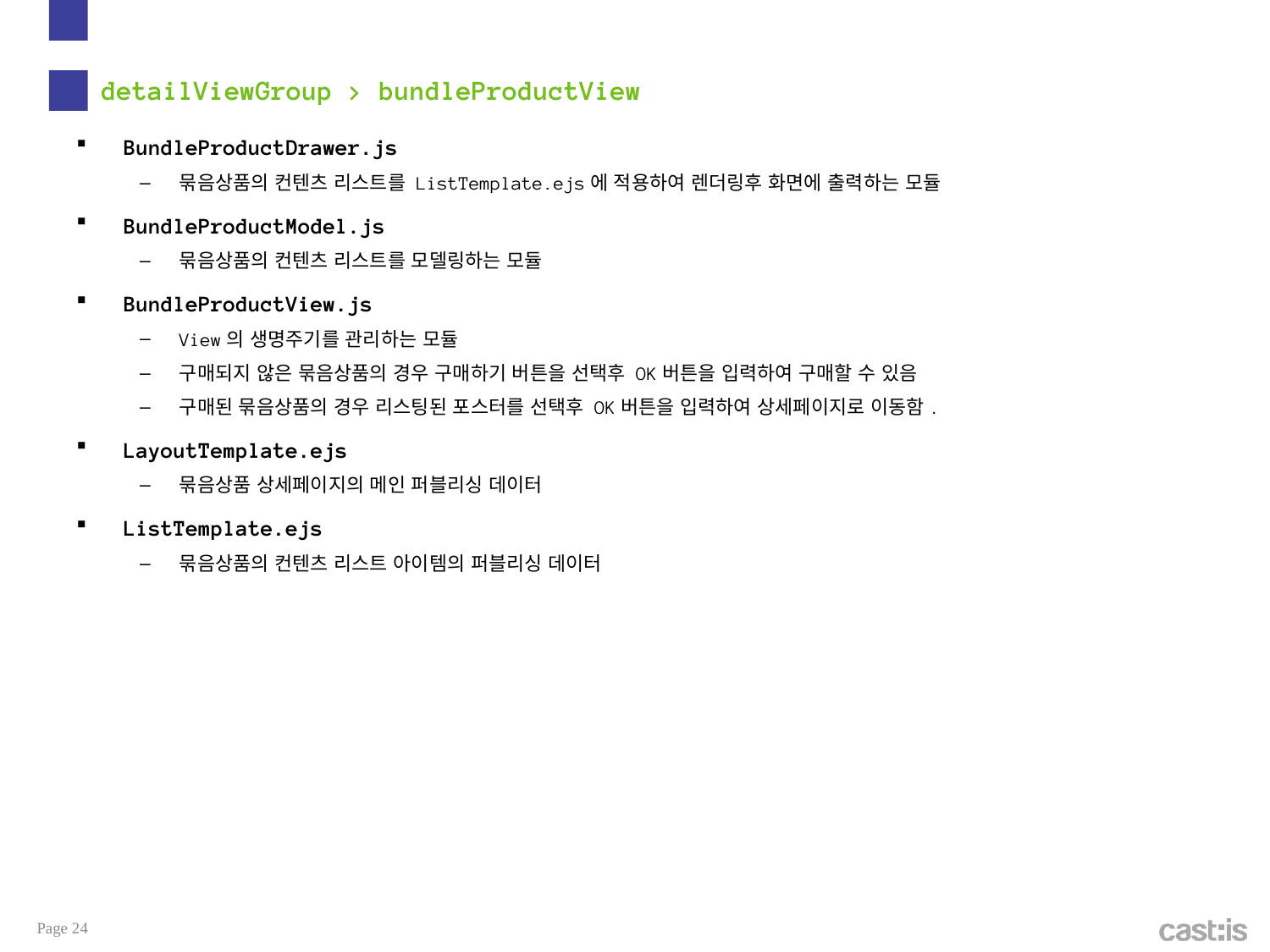

# detailViewGroup > bundleProductView
BundleProductDrawer.js
묶음상품의 컨텐츠 리스트를 ListTemplate.ejs에 적용하여 렌더링후 화면에 출력하는 모듈

BundleProductModel.js
묶음상품의 컨텐츠 리스트를 모델링하는 모듈

BundleProductView.js
View의 생명주기를 관리하는 모듈
구매되지 않은 묶음상품의 경우 구매하기 버튼을 선택후 OK버튼을 입력하여 구매할 수 있음
구매된 묶음상품의 경우 리스팅된 포스터를 선택후 OK버튼을 입력하여 상세페이지로 이동함.

LayoutTemplate.ejs
묶음상품 상세페이지의 메인 퍼블리싱 데이터

ListTemplate.ejs
묶음상품의 컨텐츠 리스트 아이템의 퍼블리싱 데이터

Page 24